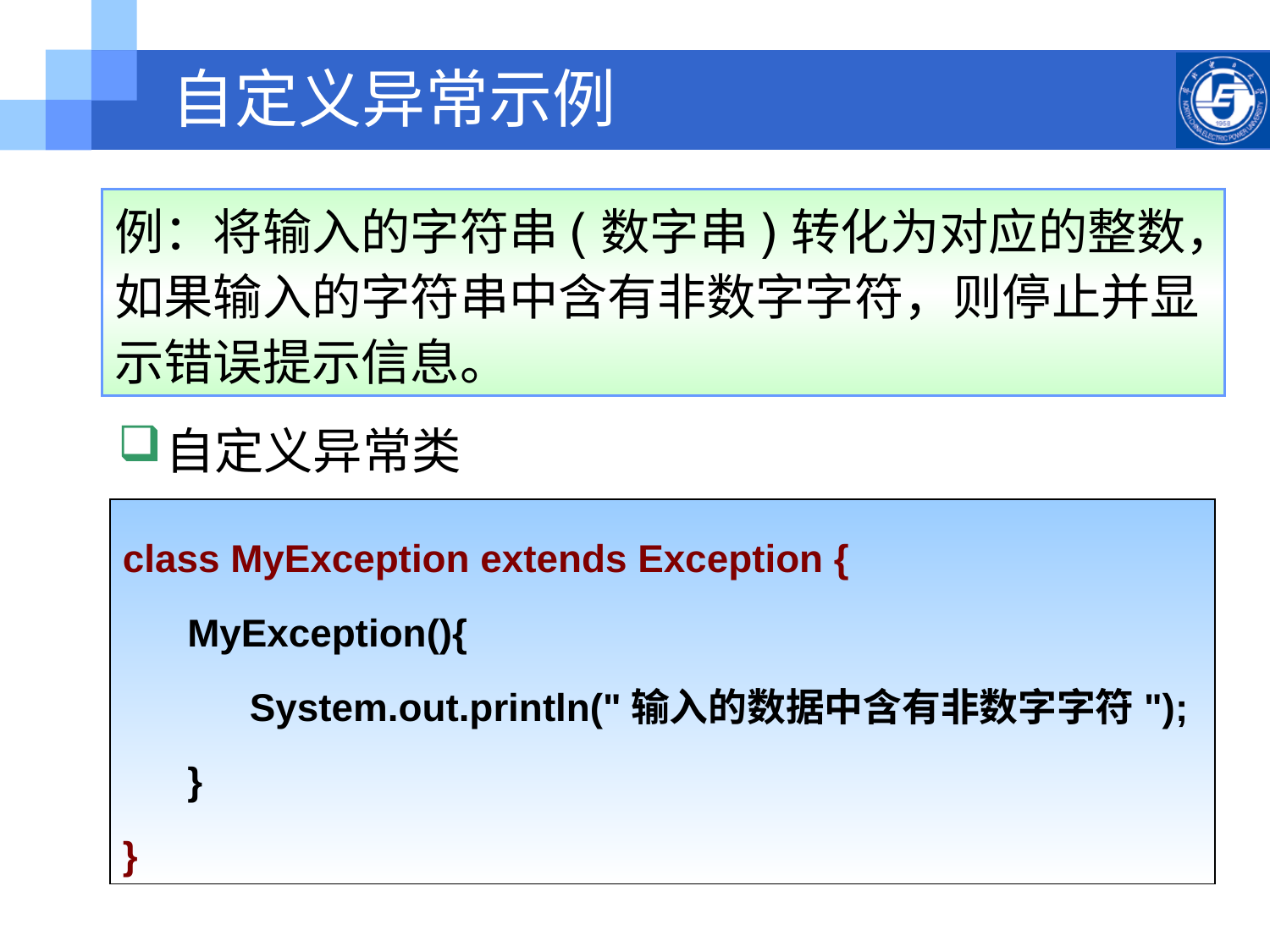

# 自定义异常示例
例：将输入的字符串(数字串)转化为对应的整数，如果输入的字符串中含有非数字字符，则停止并显示错误提示信息。
自定义异常类
class MyException extends Exception {
      MyException(){
	System.out.println("输入的数据中含有非数字字符");
      }
}